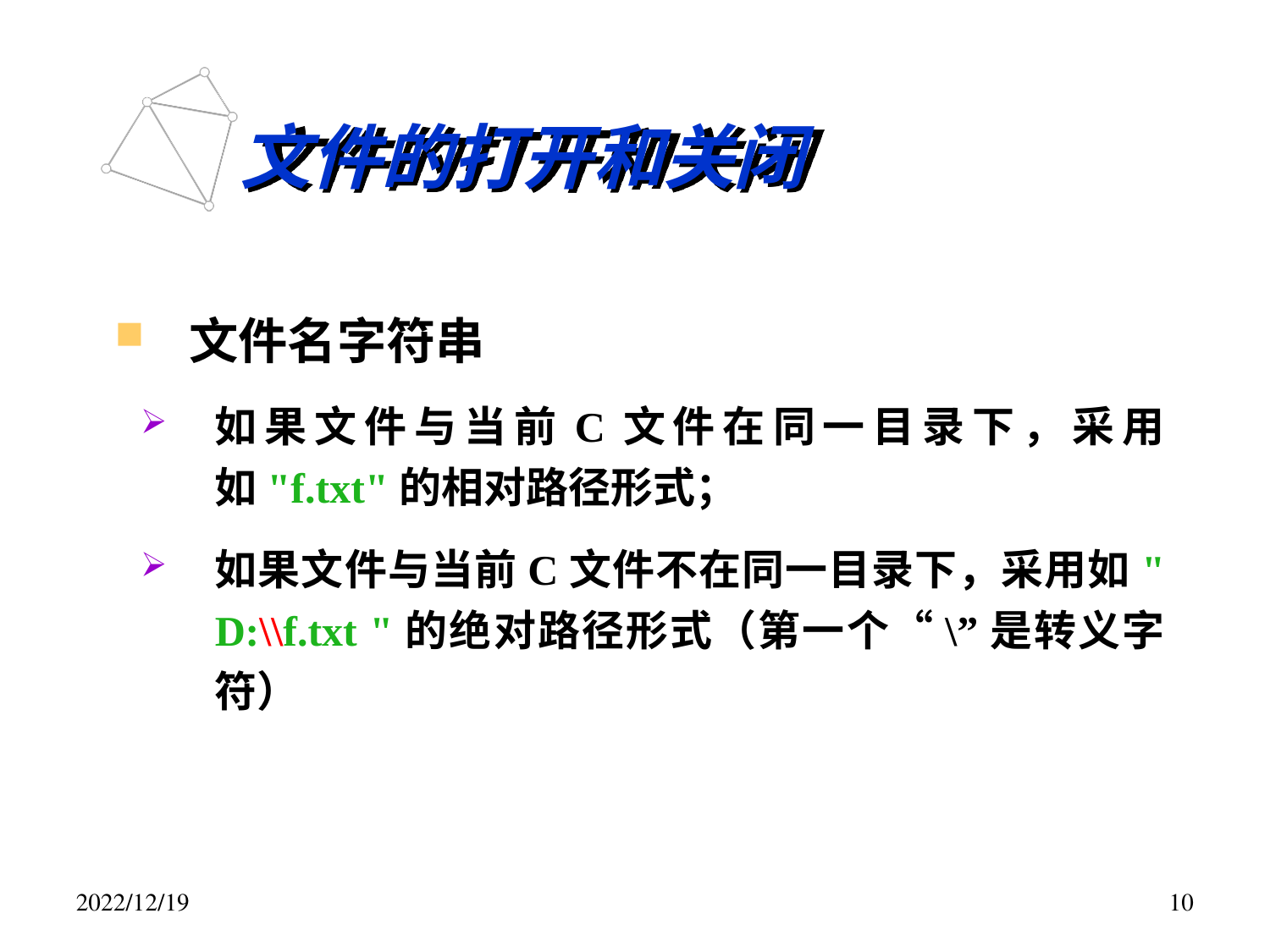

# 文件的打开和关闭
文件名字符串
如果文件与当前C文件在同一目录下，采用如"f.txt"的相对路径形式；
如果文件与当前C文件不在同一目录下，采用如" D:\\f.txt "的绝对路径形式（第一个“\”是转义字符）